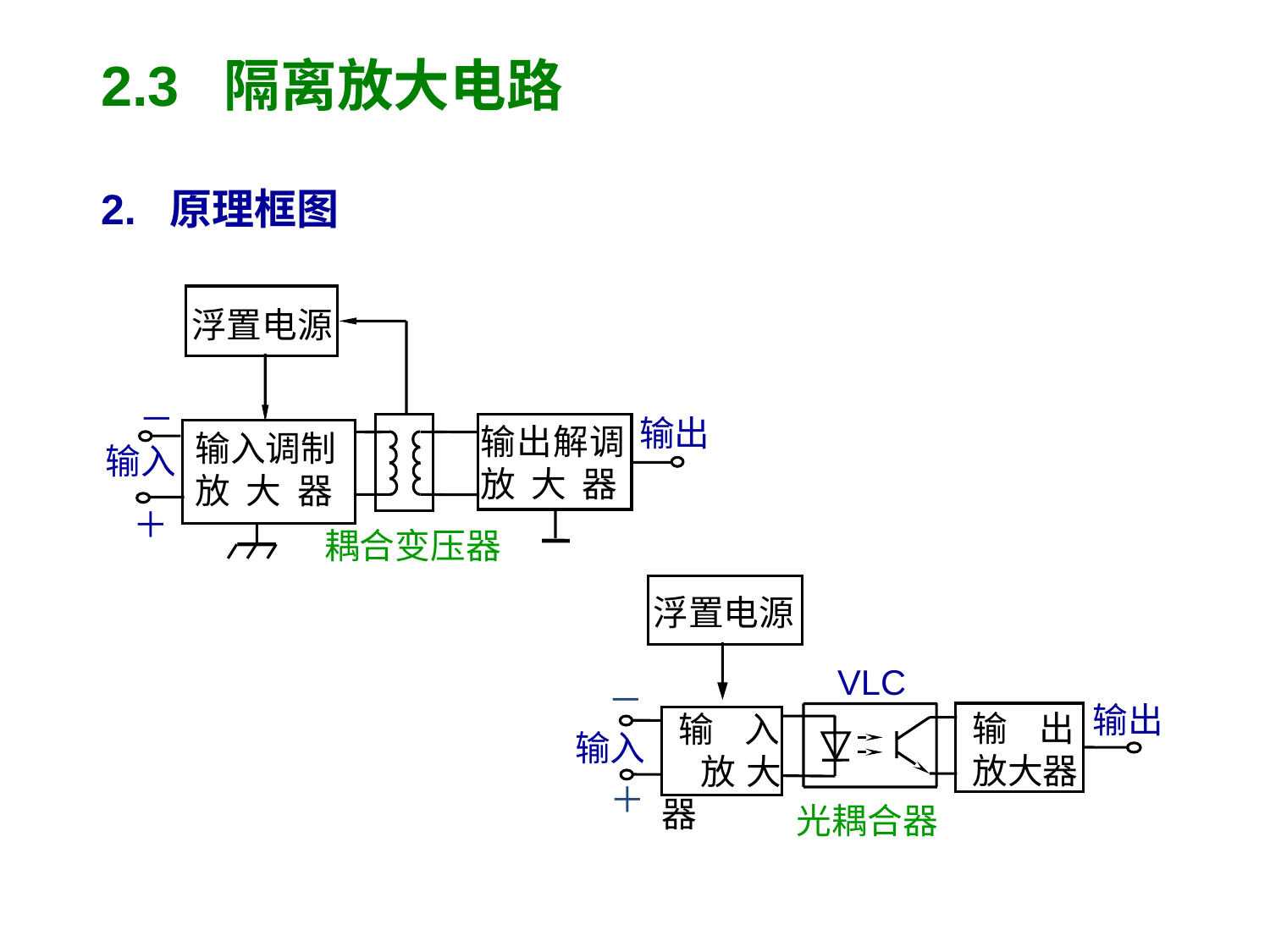

2.3  隔离放大电路
2.  原理框图

浮置电源

－
输出

输出解调放  大  器
输入调制
放  大  器

输入

＋

耦合变压器

浮置电源

VLC
－
输出

输    出
放大器
 输    入
 放大器

输入

＋

光耦合器